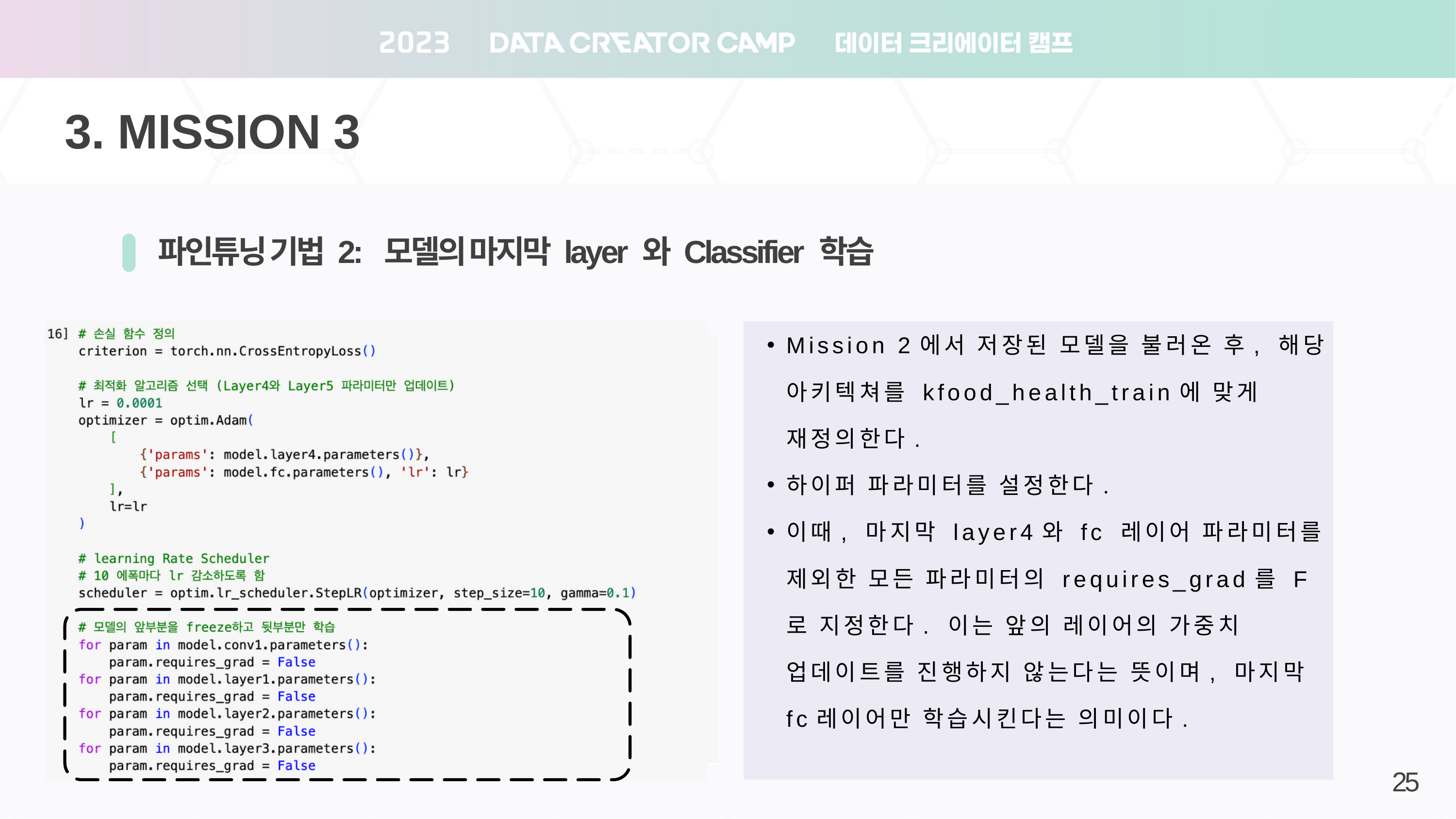

3. MISSION 3

파인튜닝 기법 2:  모델의 마지막 layer 와 Classifier 학습

Mission 2에서 저장된 모델을 불러온 후, 해당 아키텍쳐를 kfood_health_train에 맞게 재정의한다.
하이퍼 파라미터를 설정한다.
이때, 마지막 layer4와 fc 레이어 파라미터를 제외한 모든 파라미터의 requires_grad를 F로 지정한다. 이는 앞의 레이어의 가중치 업데이트를 진행하지 않는다는 뜻이며, 마지막 fc레이어만 학습시킨다는 의미이다.

25